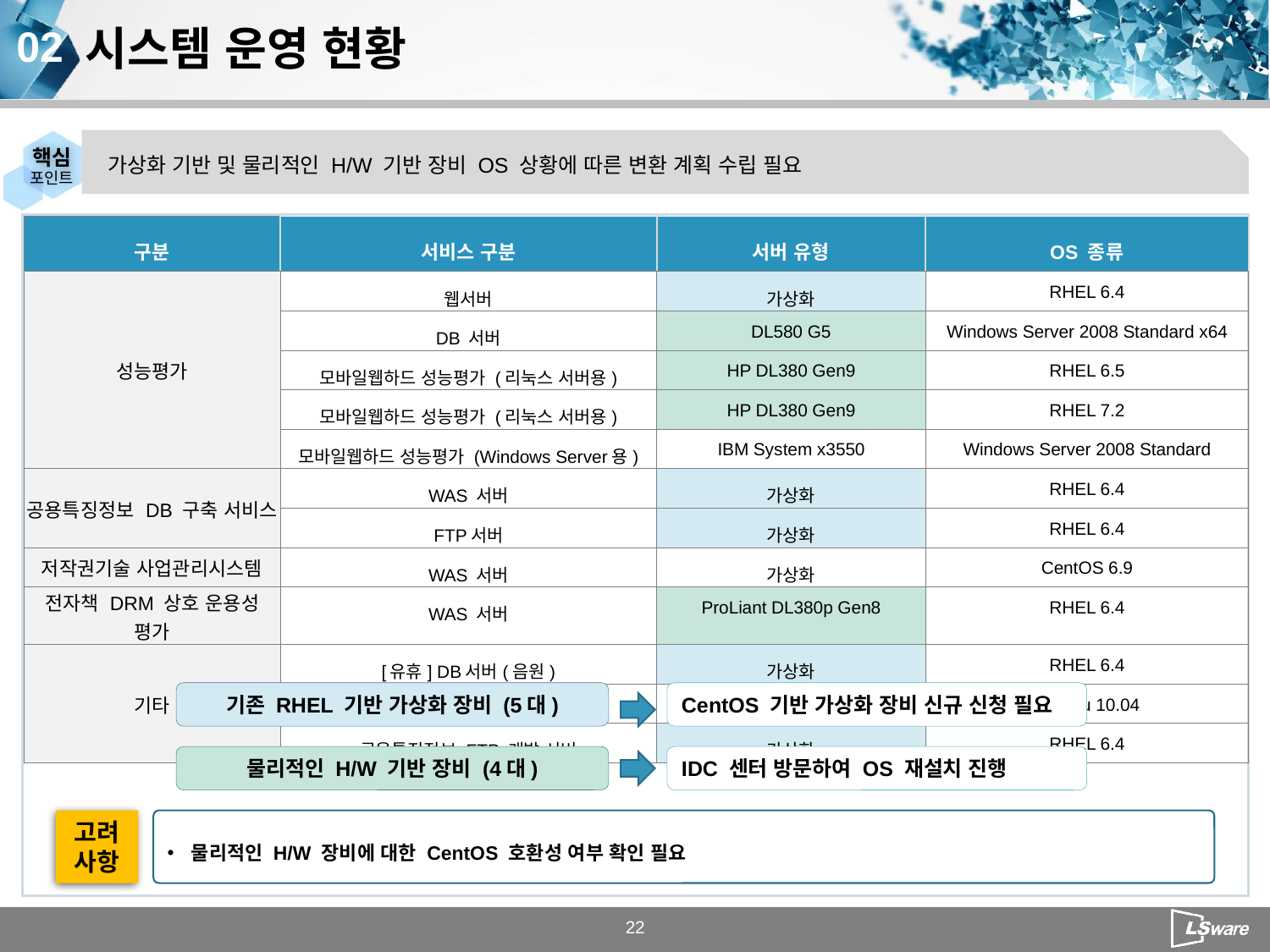

# 시스템 운영 현황
02
가상화 기반 및 물리적인 H/W 기반 장비 OS 상황에 따른 변환 계획 수립 필요
| 구분 | 서비스 구분 | 서버 유형 | OS 종류 |
| --- | --- | --- | --- |
| 성능평가 | 웹서버 | 가상화 | RHEL 6.4 |
|  | DB 서버 | DL580 G5 | Windows Server 2008 Standard x64 |
|  | 모바일웹하드 성능평가 (리눅스 서버용) | HP DL380 Gen9 | RHEL 6.5 |
|  | 모바일웹하드 성능평가 (리눅스 서버용) | HP DL380 Gen9 | RHEL 7.2 |
|  | 모바일웹하드 성능평가 (Windows Server용) | IBM System x3550 | Windows Server 2008 Standard |
| 공용특징정보 DB 구축 서비스 | WAS 서버 | 가상화 | RHEL 6.4 |
|  | FTP서버 | 가상화 | RHEL 6.4 |
| 저작권기술 사업관리시스템 | WAS 서버 | 가상화 | CentOS 6.9 |
| 전자책 DRM 상호 운용성 평가 | WAS 서버 | ProLiant DL380p Gen8 | RHEL 6.4 |
| 기타 | [유휴] DB서버(음원) | 가상화 | RHEL 6.4 |
|  | 공용특징정보 WAS 개발 서버 | IBM System x3550 | Ubuntu 10.04 |
|  | 공용특징정보 FTP 개발 서버 | 가상화 | RHEL 6.4 |
기존 RHEL 기반 가상화 장비 (5대)
CentOS 기반 가상화 장비 신규 신청 필요

물리적인 H/W 기반 장비 (4대)
IDC 센터 방문하여 OS 재설치 진행

고려
사항
물리적인 H/W 장비에 대한 CentOS 호환성 여부 확인 필요